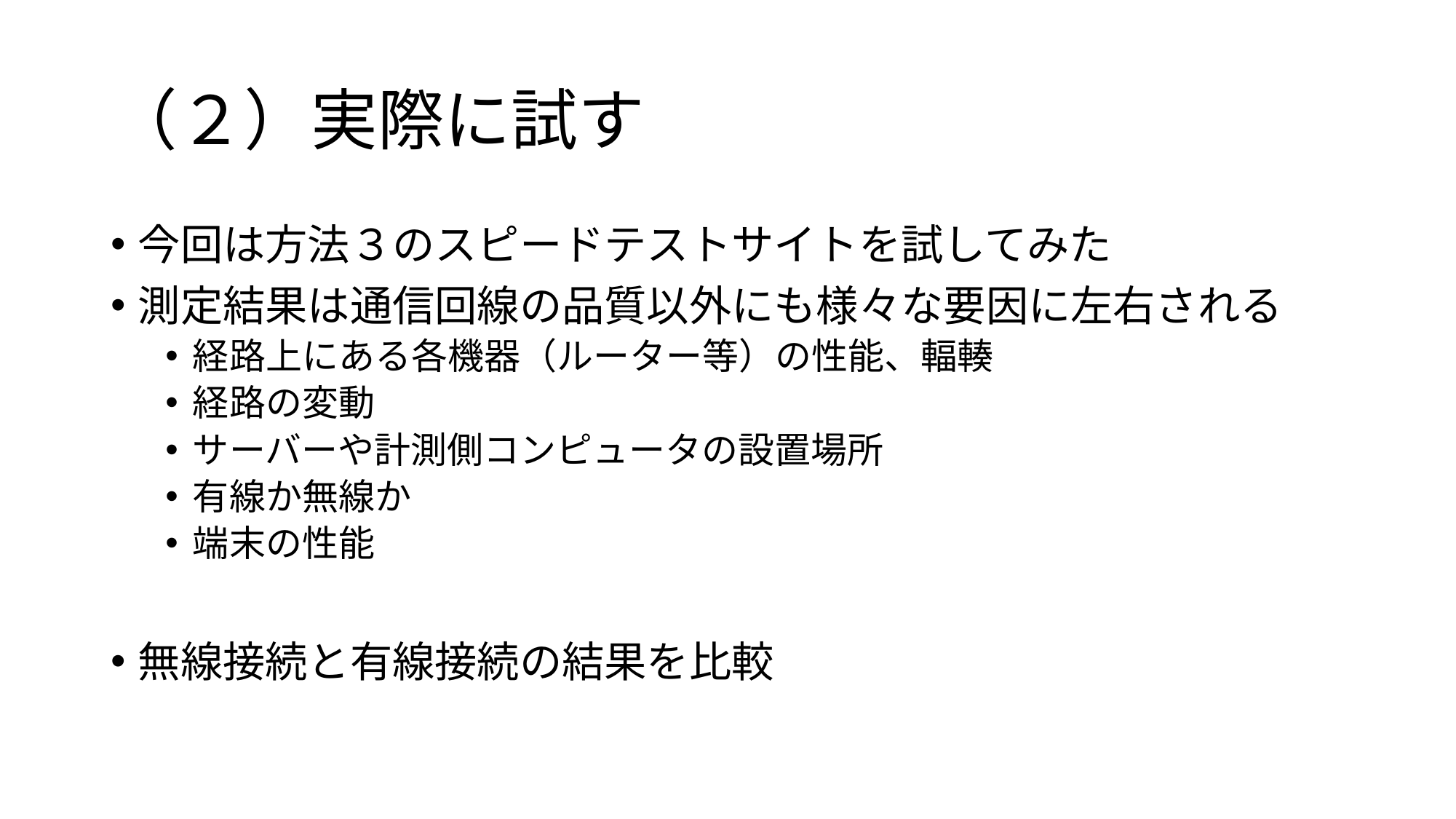

# （２）実際に試す
今回は方法３のスピードテストサイトを試してみた
測定結果は通信回線の品質以外にも様々な要因に左右される
経路上にある各機器（ルーター等）の性能、輻輳
経路の変動
サーバーや計測側コンピュータの設置場所
有線か無線か
端末の性能

無線接続と有線接続の結果を比較